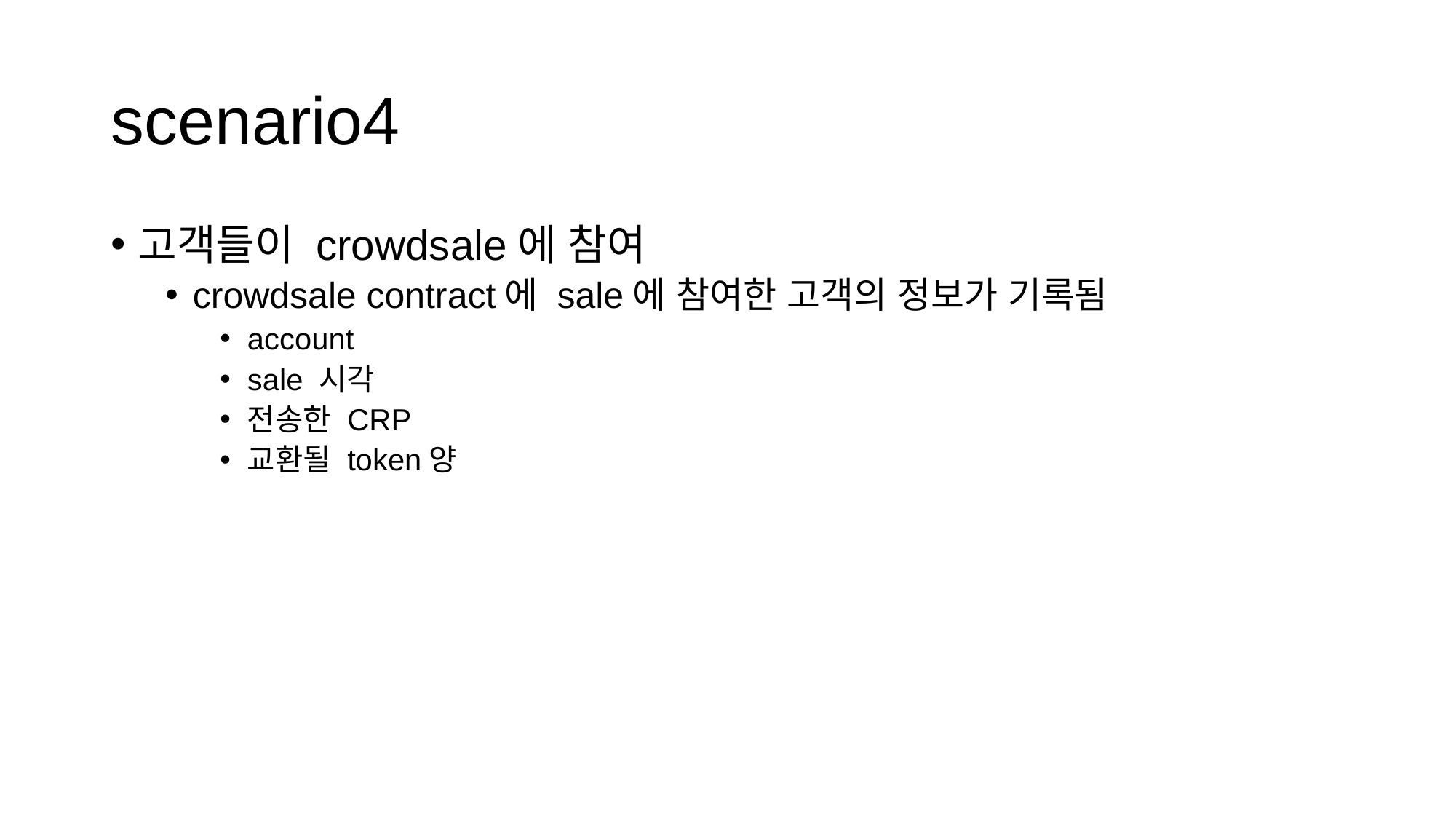

# scenario4
고객들이 crowdsale에 참여
crowdsale contract에 sale에 참여한 고객의 정보가 기록됨
account
sale 시각
전송한 CRP
교환될 token양